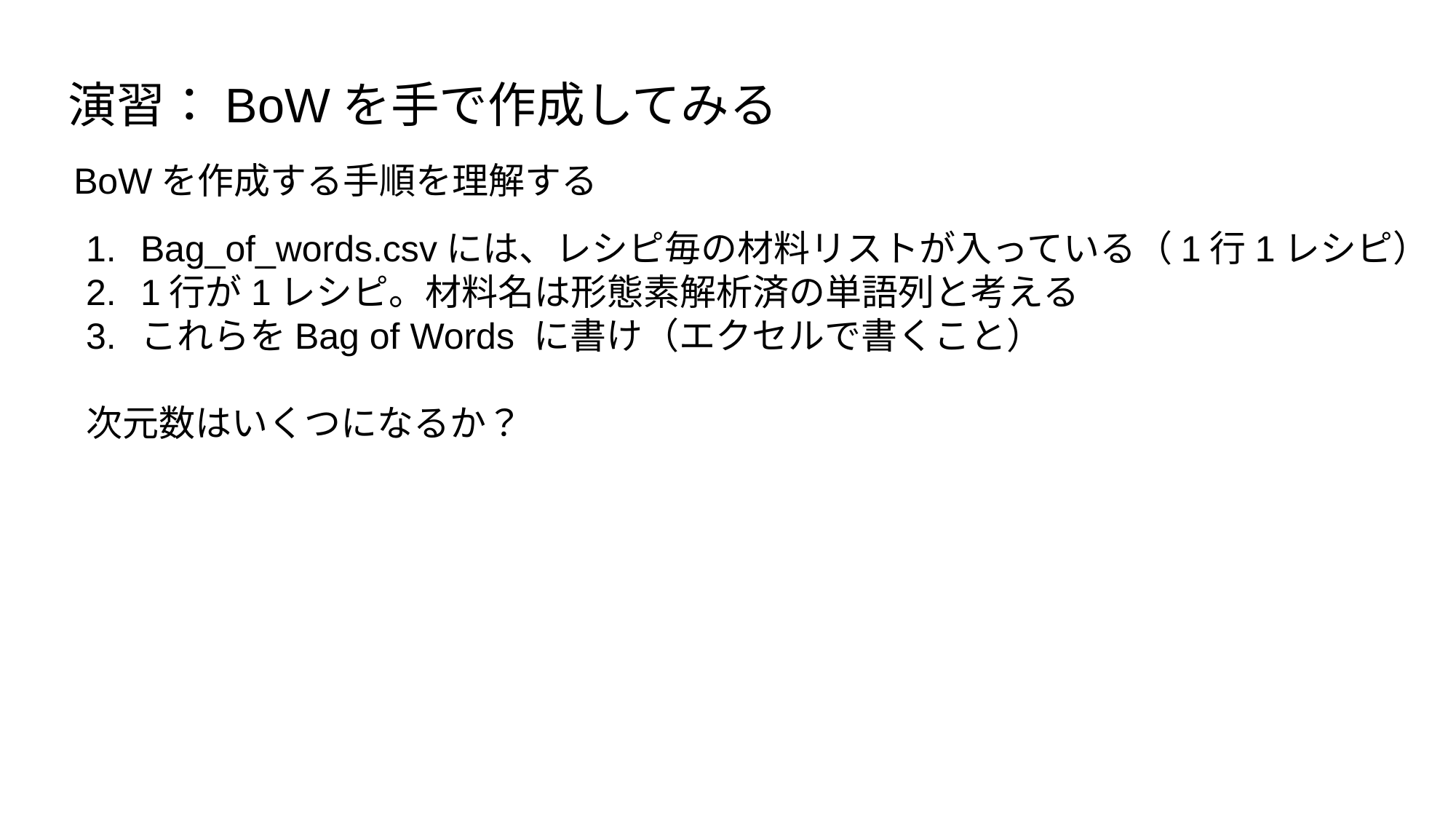

演習：BoWを手で作成してみる
BoWを作成する手順を理解する
Bag_of_words.csvには、レシピ毎の材料リストが入っている（1行1レシピ）
1行が1レシピ。材料名は形態素解析済の単語列と考える
これらをBag of Words に書け（エクセルで書くこと）

次元数はいくつになるか？